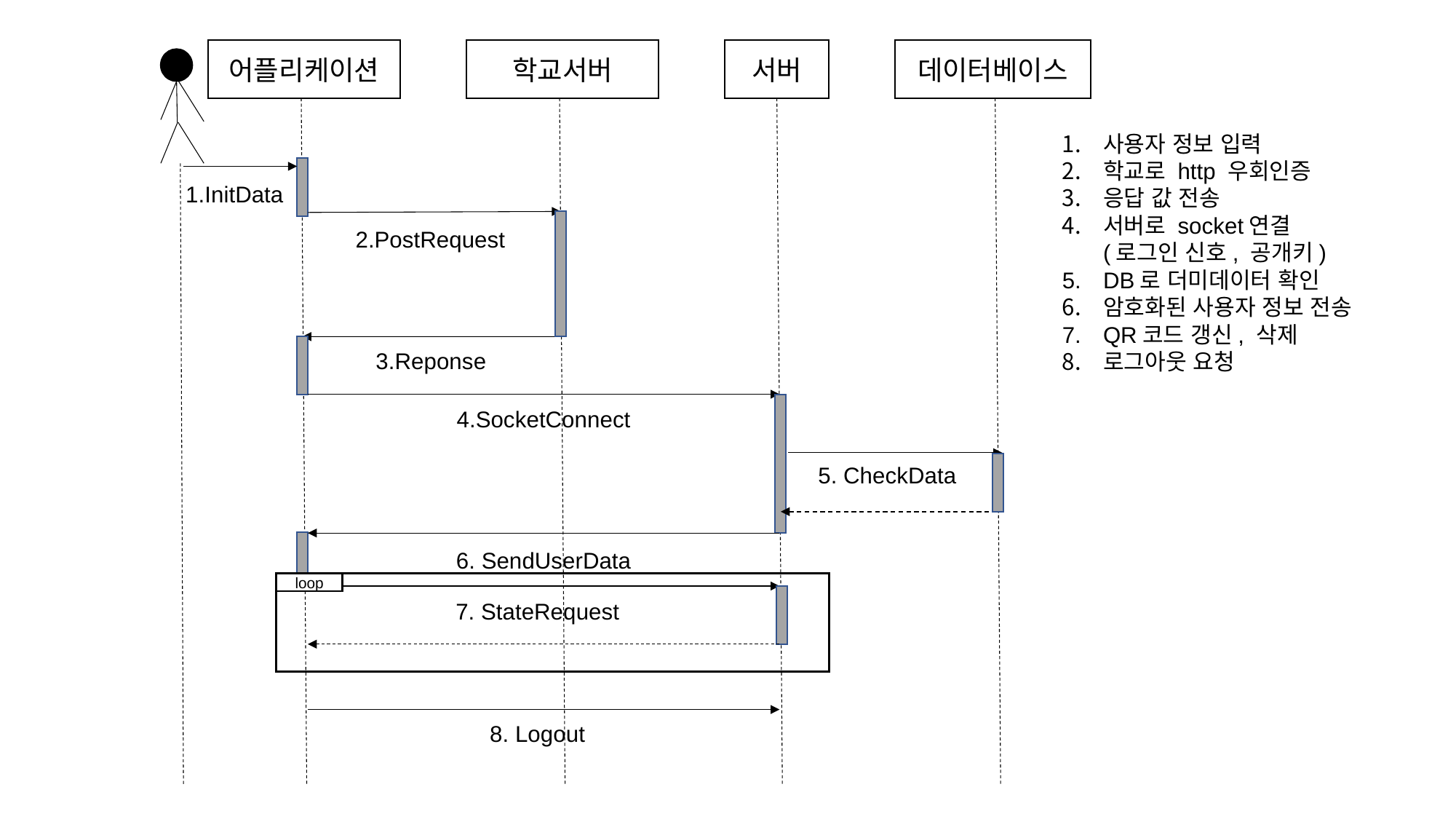

어플리케이션
학교서버
서버
데이터베이스

사용자 정보 입력
학교로 http 우회인증
응답 값 전송
서버로 socket연결
(로그인 신호, 공개키)
DB로 더미데이터 확인
암호화된 사용자 정보 전송
QR코드 갱신, 삭제
로그아웃 요청

1.InitData

2.PostRequest

3.Reponse

4.SocketConnect

5. CheckData

6. SendUserData

loop

7. StateRequest
8. Logout